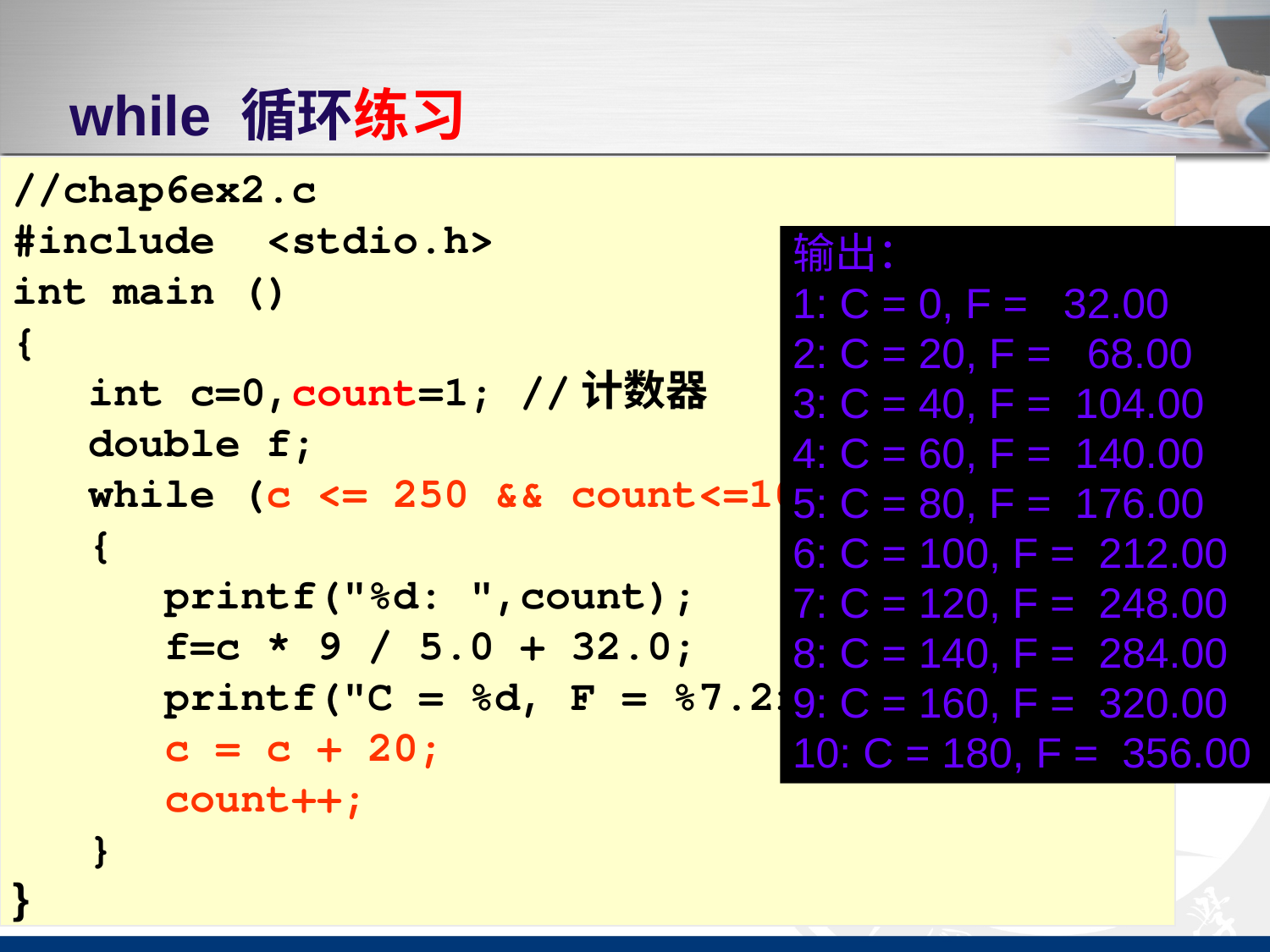

# while 循环练习
//chap6ex2.c
#include  <stdio.h>
int main ()
{
   int c=0,count=1; //计数器
   double f;
   while (c <= 250 && count<=10)
   {
      printf("%d: ",count);
      f=c * 9 / 5.0 + 32.0;
      printf("C = %d, F = %7.2f\n", c, f);
      c = c + 20;
      count++;
   }
}
问题描述：
写一个程序，要求它从摄氏温度0 度到250 度，每隔20 度为一项，输出一个摄氏温度与华氏温度的对照表，同时要求对照表中的条目不超过10条。
输出：
1: C = 0, F =   32.00
2: C = 20, F =   68.00
3: C = 40, F =  104.00
4: C = 60, F =  140.00
5: C = 80, F =  176.00
6: C = 100, F =  212.00
7: C = 120, F =  248.00
8: C = 140, F =  284.00
9: C = 160, F =  320.00
10: C = 180, F =  356.00